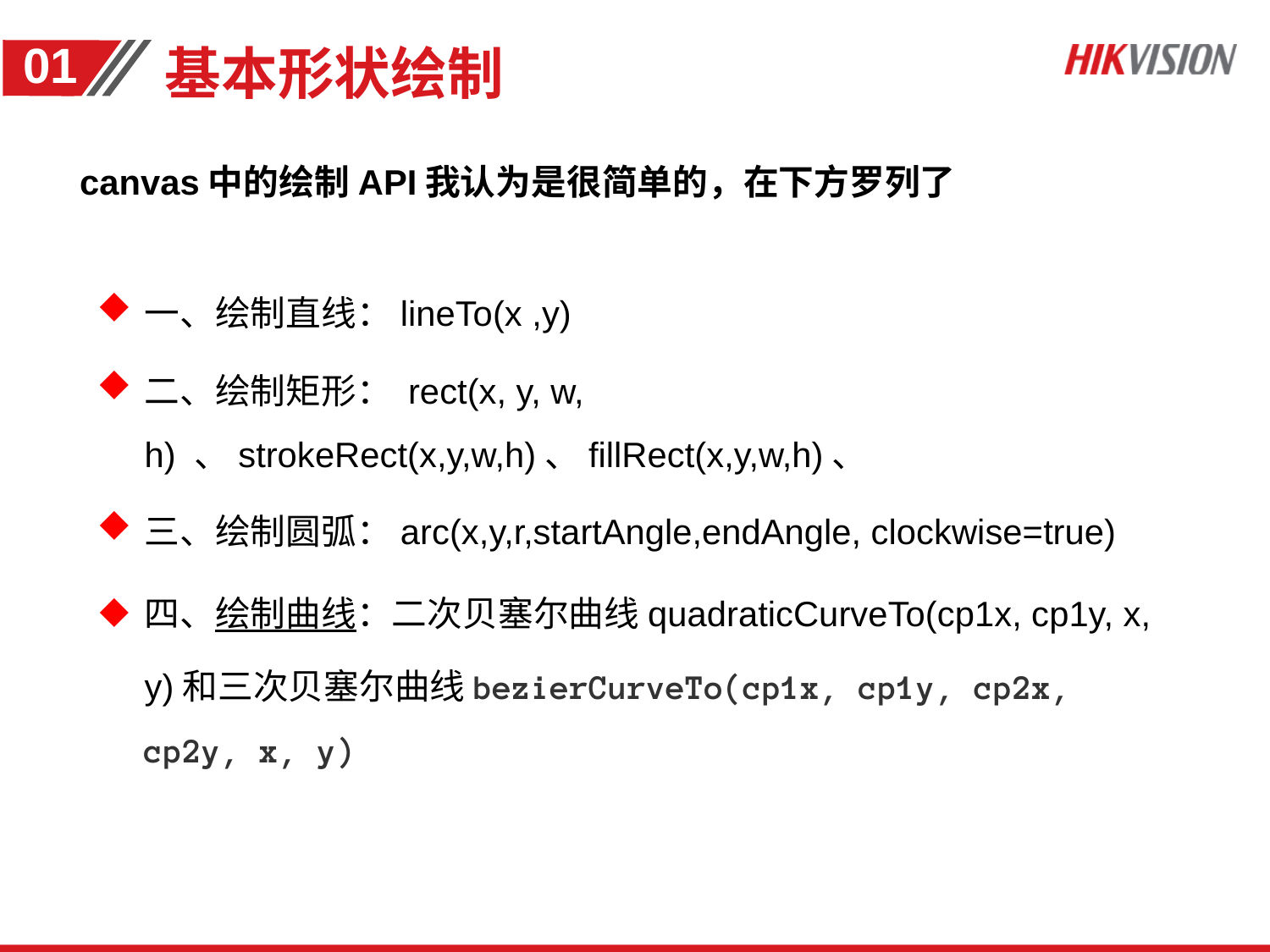

基本形状绘制

01
  canvas中的绘制API我认为是很简单的，在下方罗列了
一、绘制直线：lineTo(x ,y)
二、绘制矩形： rect(x, y, w, h) 、strokeRect(x,y,w,h)、fillRect(x,y,w,h)、
三、绘制圆弧：arc(x,y,r,startAngle,endAngle, clockwise=true)
四、绘制曲线：二次贝塞尔曲线quadraticCurveTo(cp1x, cp1y, x, y)和三次贝塞尔曲线bezierCurveTo(cp1x, cp1y, cp2x, cp2y, x, y)